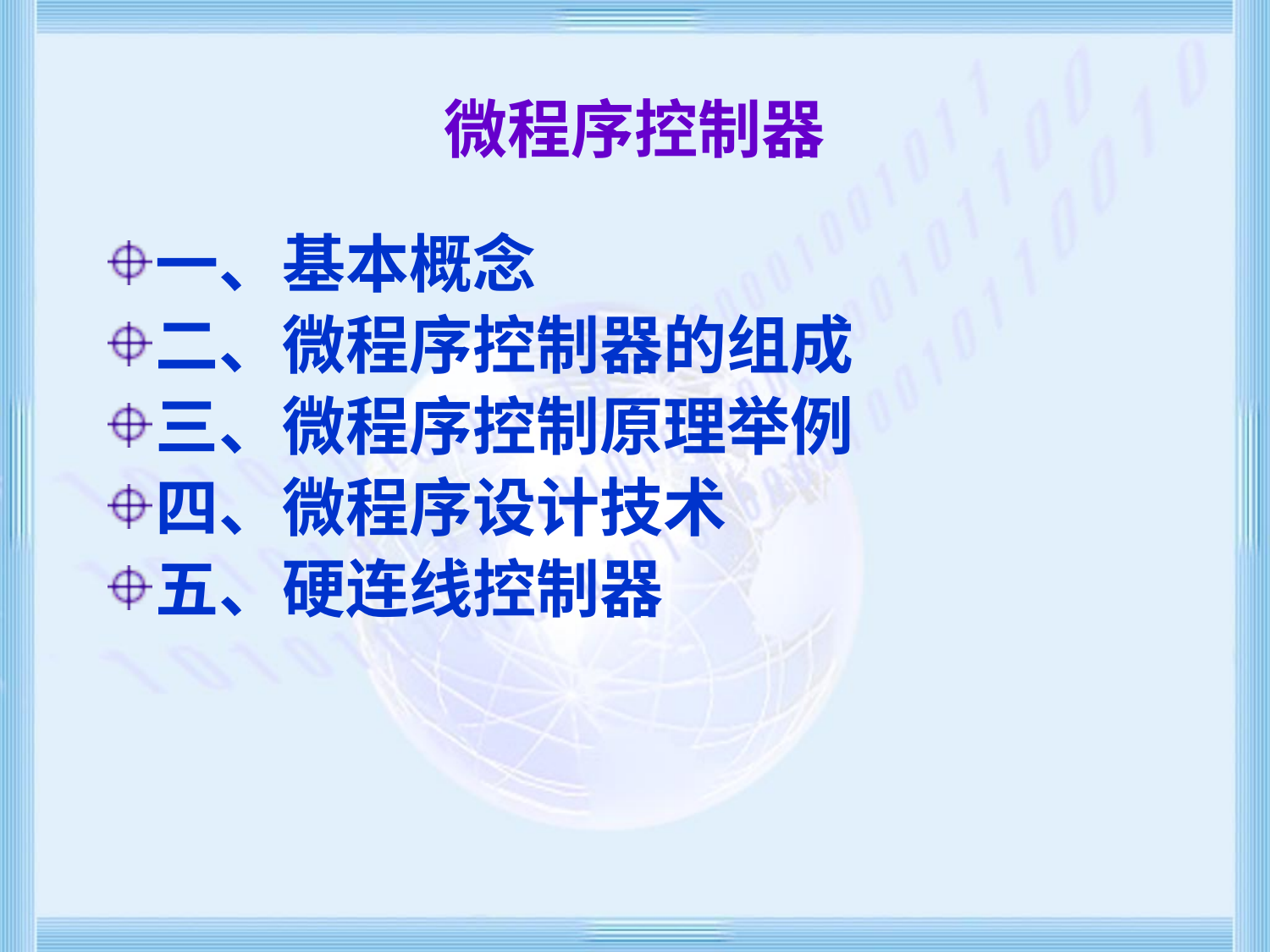

# 微程序控制器
一、基本概念
二、微程序控制器的组成
三、微程序控制原理举例
四、微程序设计技术
五、硬连线控制器

1